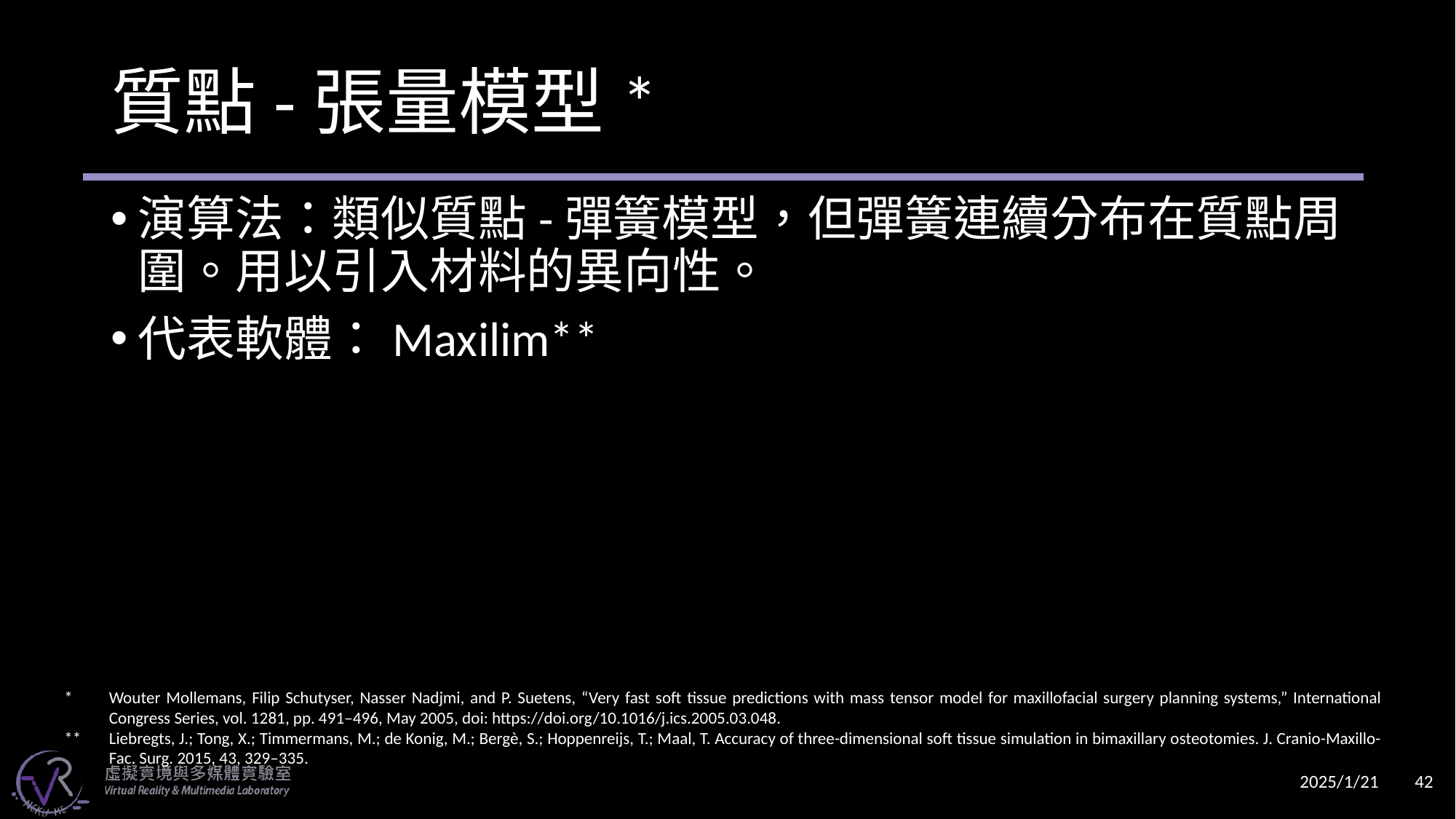

# 質點-張量模型*
演算法：類似質點-彈簧模型，但彈簧連續分布在質點周圍。用以引入材料的異向性。
代表軟體：Maxilim**
*	Wouter Mollemans, Filip Schutyser, Nasser Nadjmi, and P. Suetens, “Very fast soft tissue predictions with mass tensor model for maxillofacial surgery planning systems,” International Congress Series, vol. 1281, pp. 491–496, May 2005, doi: https://doi.org/10.1016/j.ics.2005.03.048.
‌**	Liebregts, J.; Tong, X.; Timmermans, M.; de Konig, M.; Bergè, S.; Hoppenreijs, T.; Maal, T. Accuracy of three-dimensional soft tissue simulation in bimaxillary osteotomies. J. Cranio-Maxillo-Fac. Surg. 2015, 43, 329–335.
2025/1/21
42